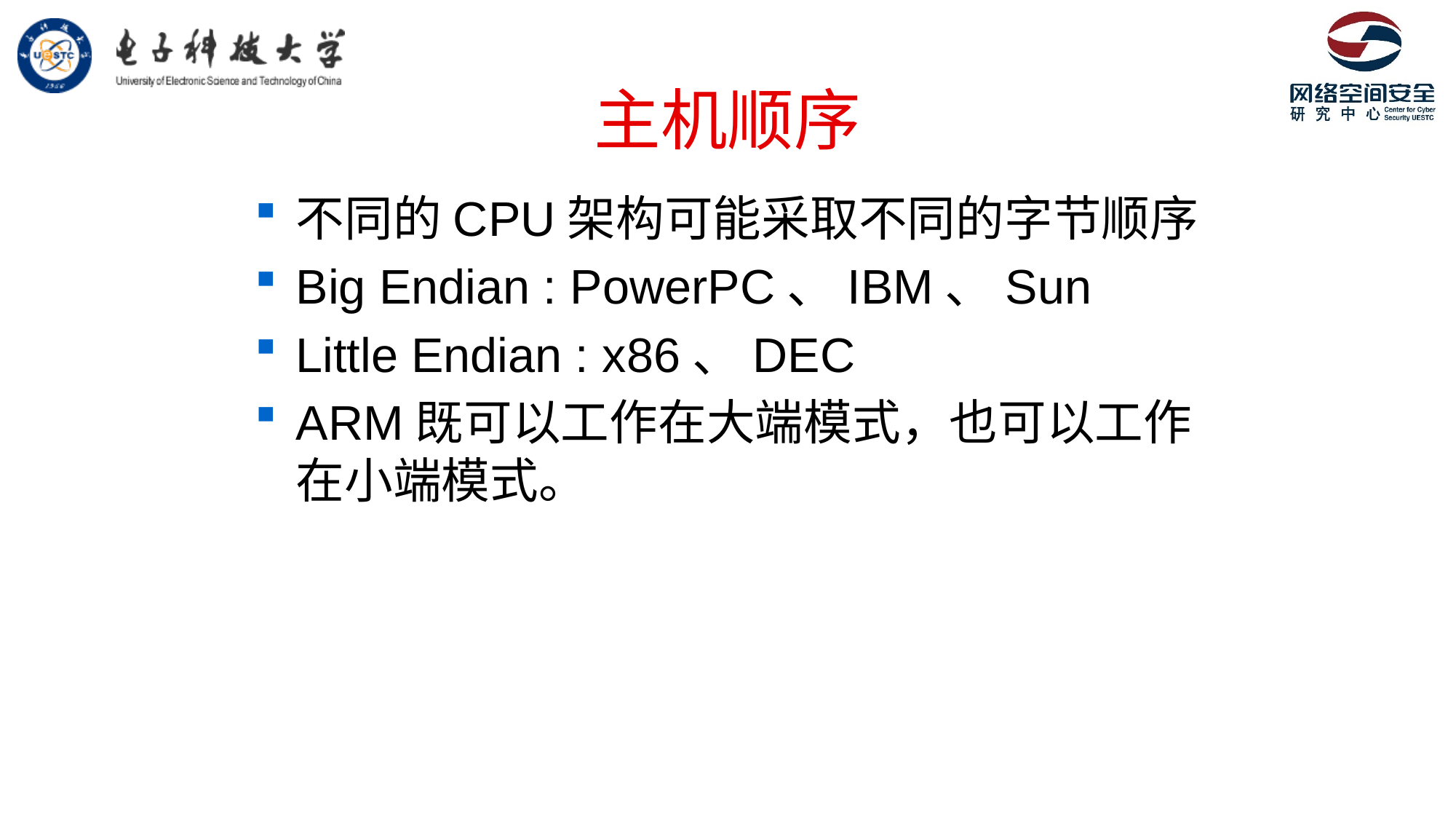

# 主机顺序
不同的CPU架构可能采取不同的字节顺序
Big Endian : PowerPC、IBM、Sun
Little Endian : x86、DEC
ARM既可以工作在大端模式，也可以工作在小端模式。